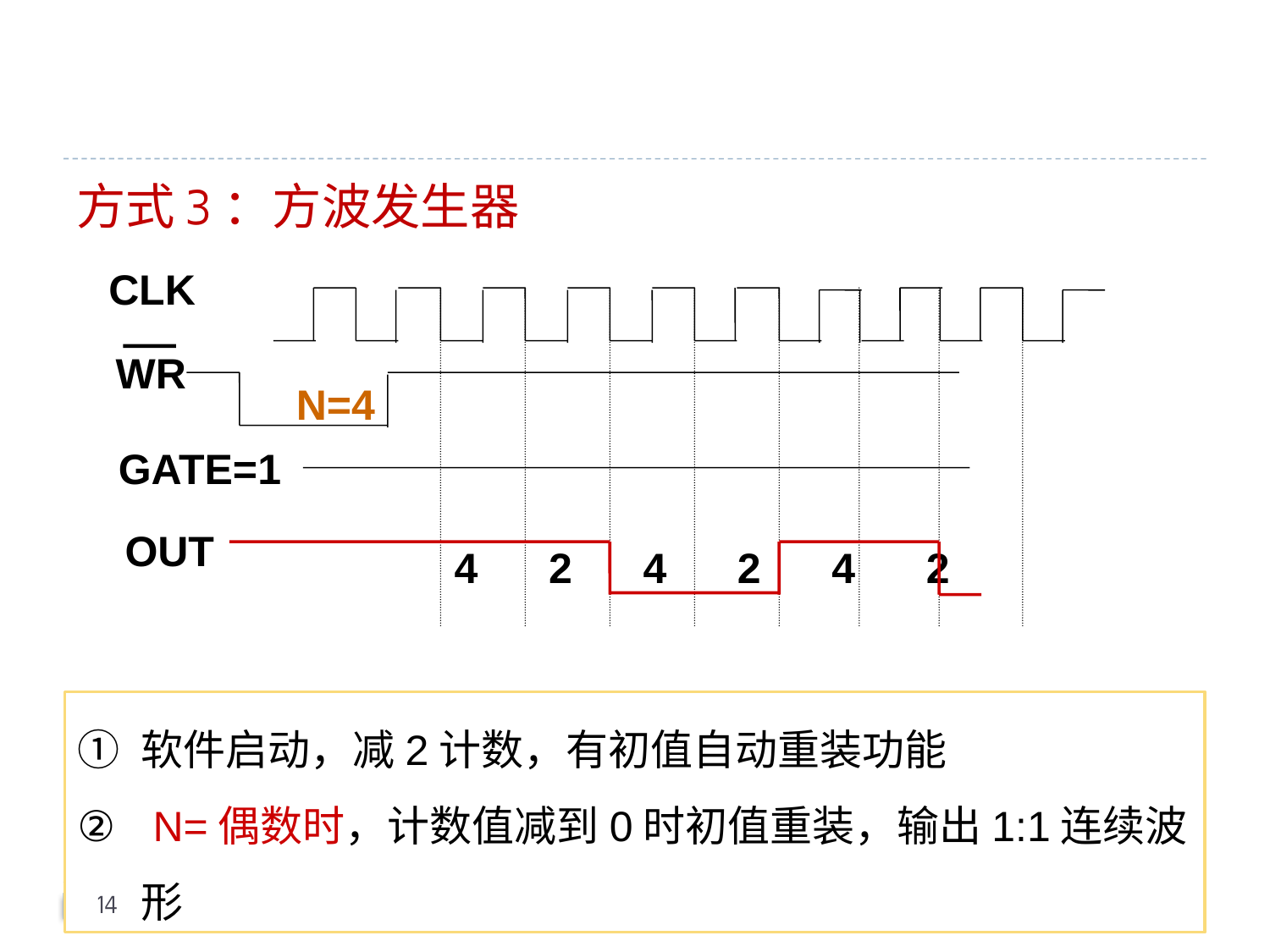

#
方式3：方波发生器
CLK

WR

N=4

GATE=1

OUT
 4      2      4      2      4      2

软件启动，减2计数，有初值自动重装功能
 N=偶数时，计数值减到0时初值重装，输出1:1连续波形
14